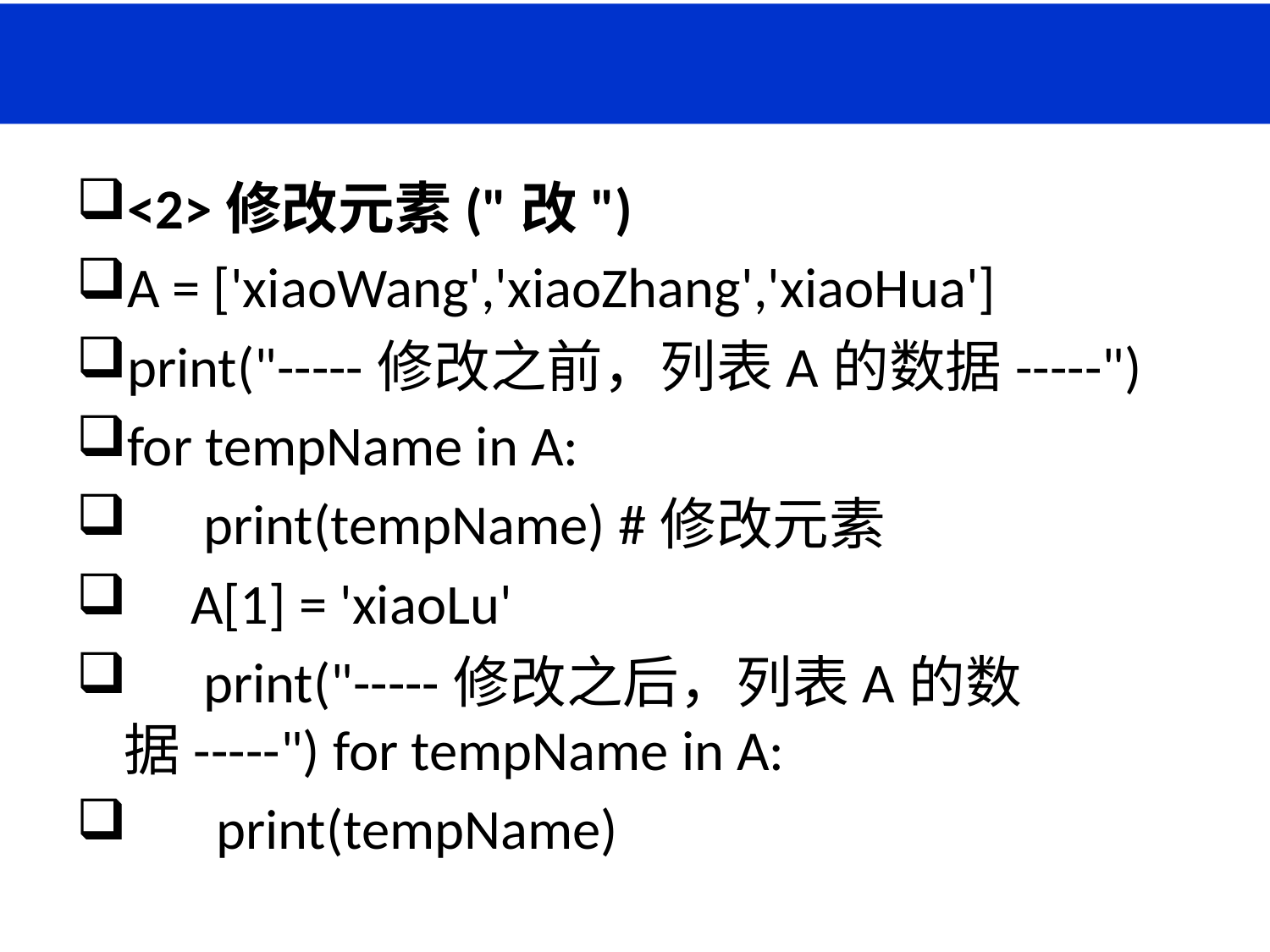

<2>修改元素("改")
A = ['xiaoWang','xiaoZhang','xiaoHua']
print("-----修改之前，列表A的数据-----")
for tempName in A:
      print(tempName) #修改元素
     A[1] = 'xiaoLu'
      print("-----修改之后，列表A的数据-----") for tempName in A:
       print(tempName)